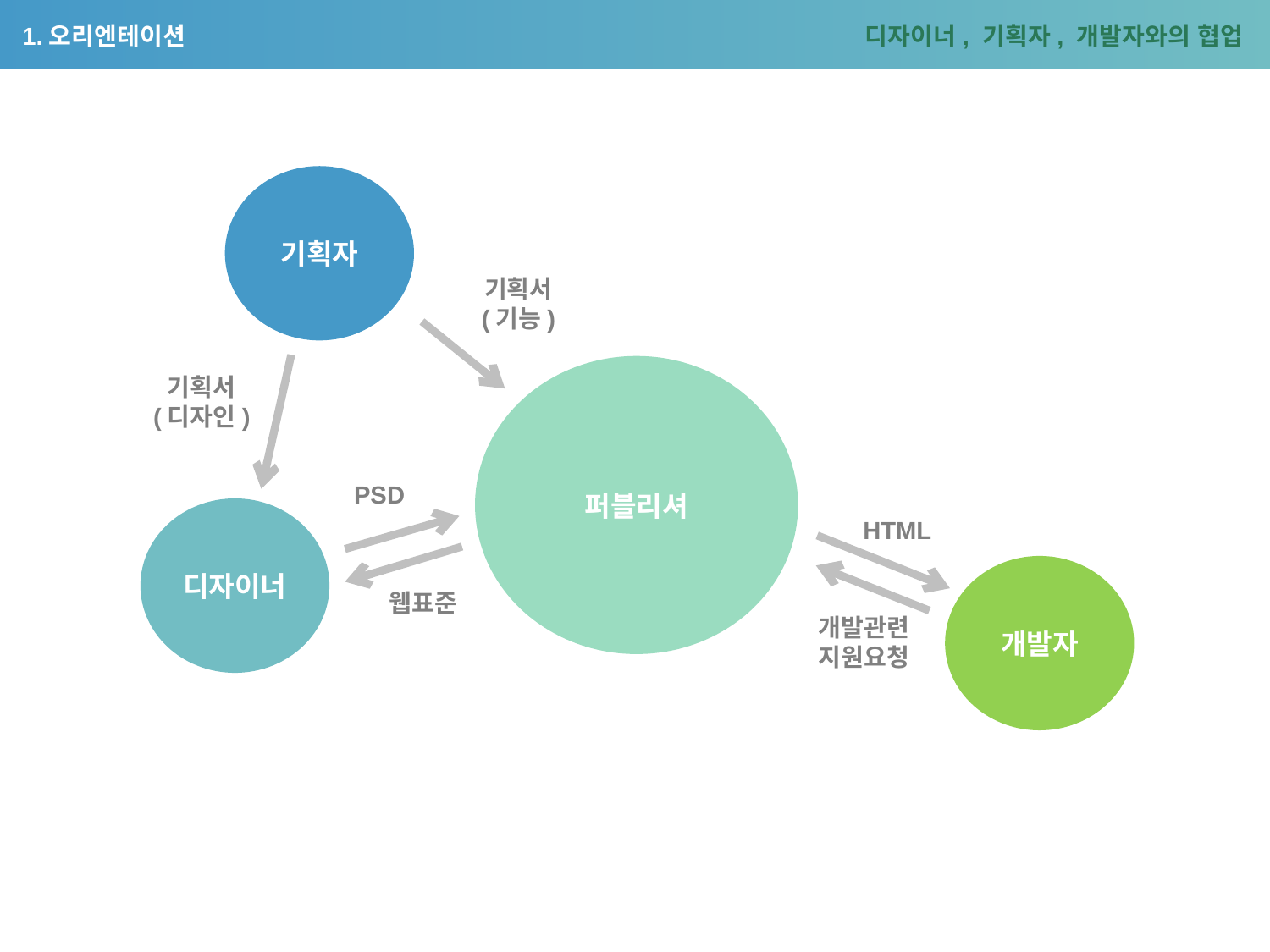

# 1.오리엔테이션
디자이너, 기획자, 개발자와의 협업
기획자
기획서
(기능)
기획서
(디자인)
퍼블리셔
PSD
웹표준
디자이너
HTML
개발관련
지원요청
개발자